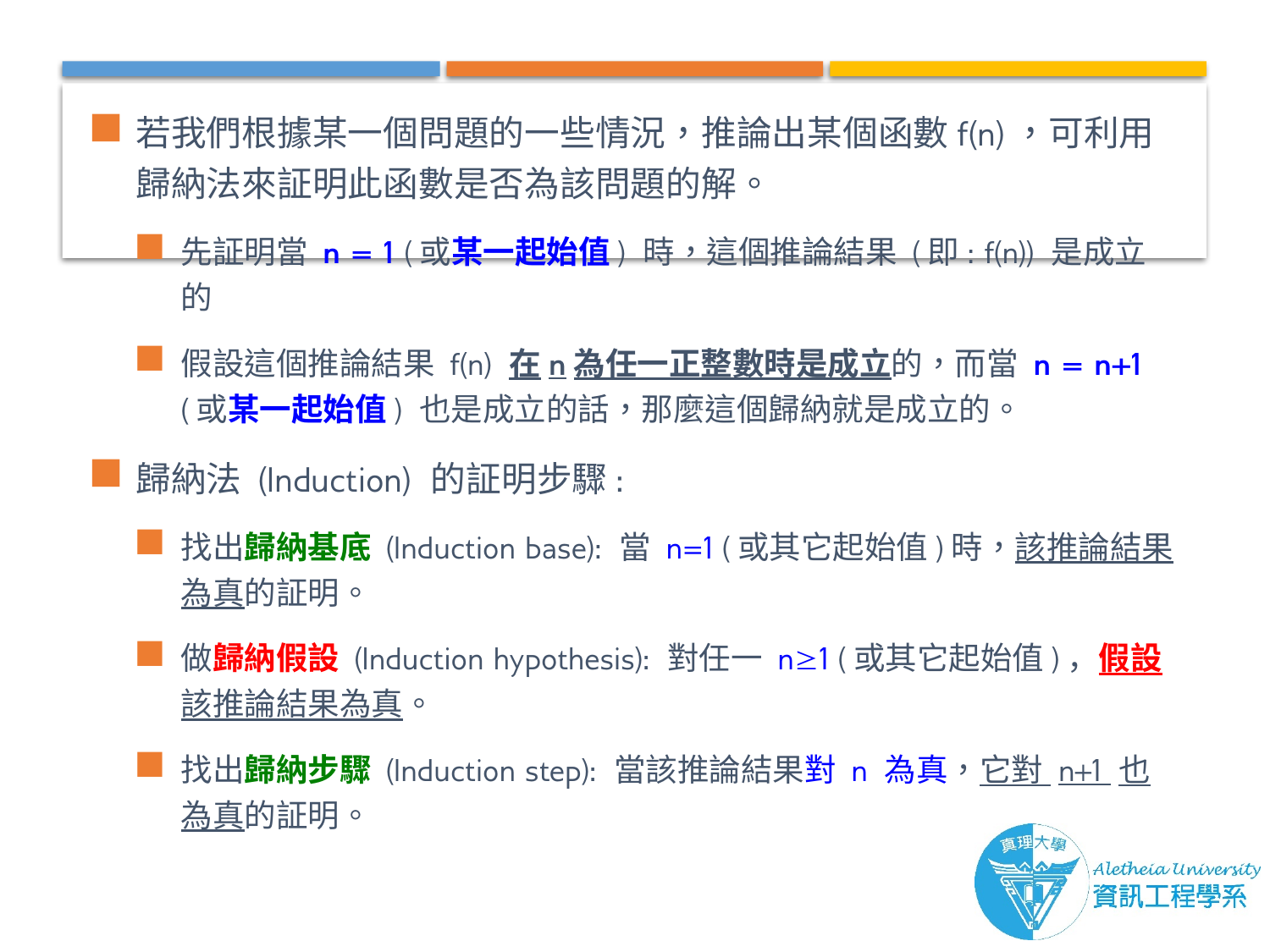

若我們根據某一個問題的一些情況，推論出某個函數f(n)，可利用歸納法來証明此函數是否為該問題的解。
先証明當 n = 1 (或某一起始值) 時，這個推論結果 (即: f(n)) 是成立的
假設這個推論結果 f(n) 在n為任一正整數時是成立的，而當 n = n+1 (或某一起始值) 也是成立的話，那麼這個歸納就是成立的。
歸納法 (Induction) 的証明步驟:
找出歸納基底 (Induction base): 當 n=1 (或其它起始值)時，該推論結果為真的証明。
做歸納假設 (Induction hypothesis): 對任一 n≥1 (或其它起始值)，假設該推論結果為真。
找出歸納步驟 (Induction step): 當該推論結果對 n 為真，它對 n+1 也為真的証明。